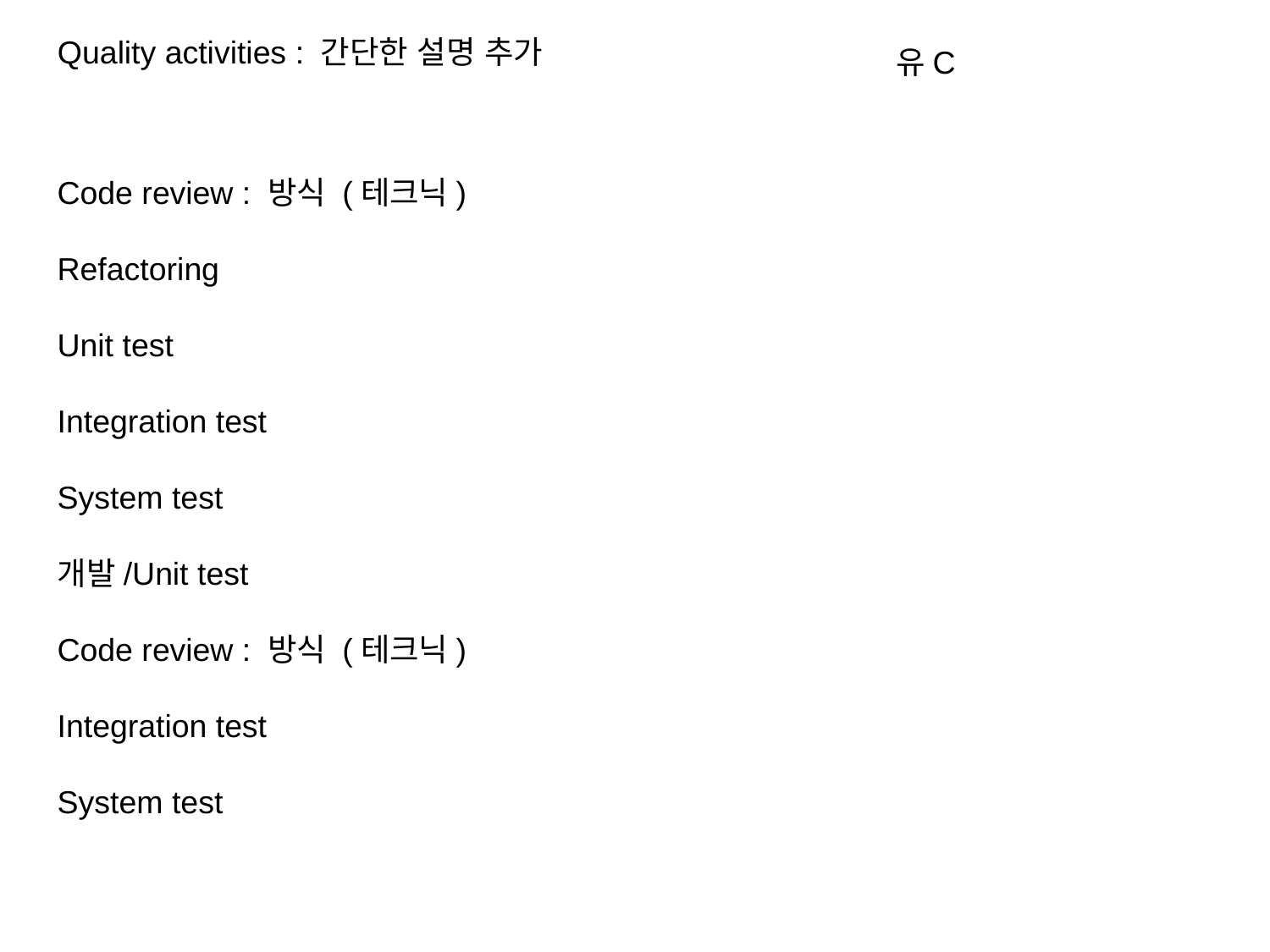

Quality activities : 간단한 설명 추가

유C
Code review : 방식 (테크닉)

Refactoring

Unit test

Integration test

System test

개발/Unit test

Code review : 방식 (테크닉)

Integration test

System test